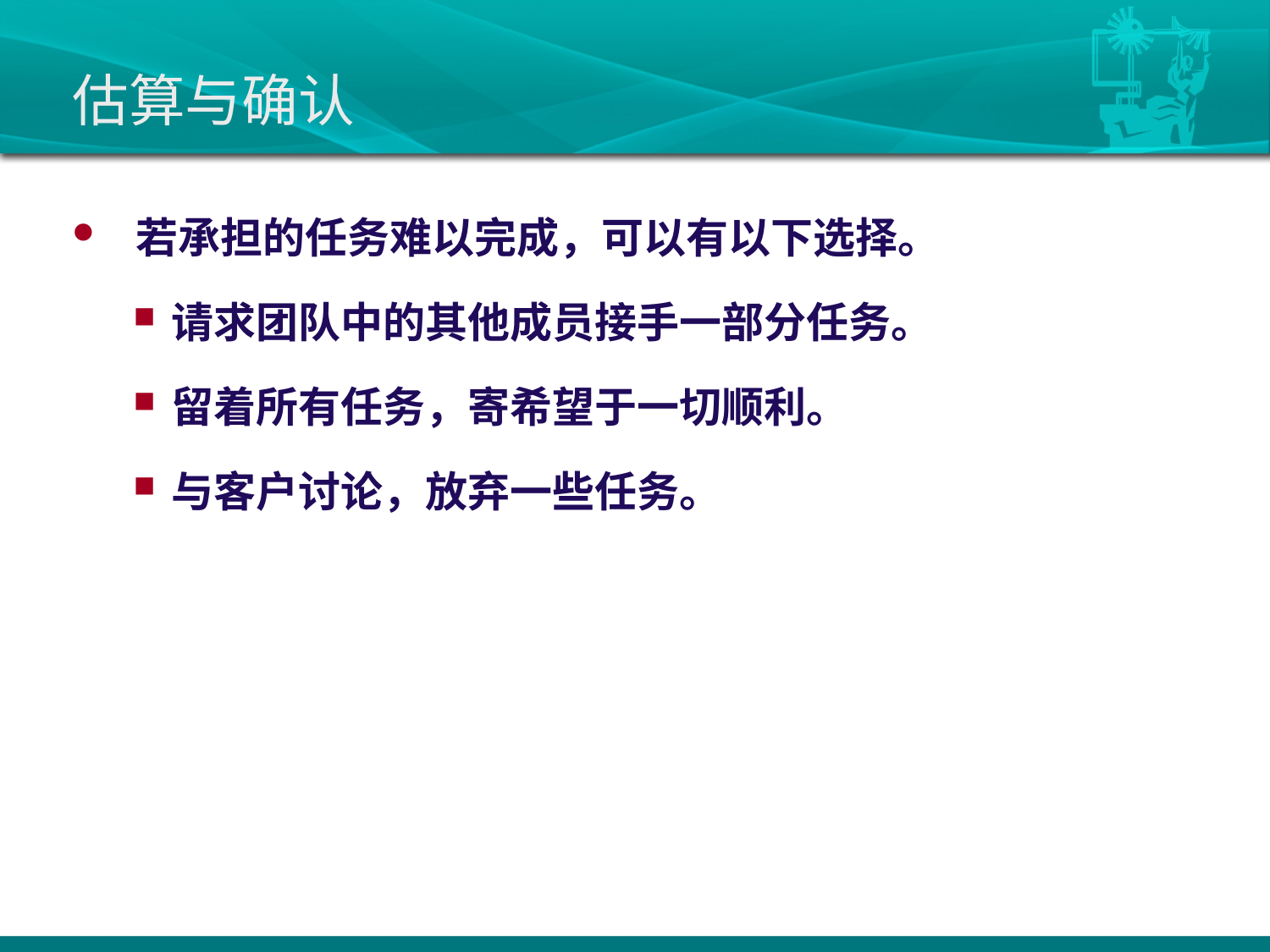

# 估算与确认
若承担的任务难以完成，可以有以下选择。
请求团队中的其他成员接手一部分任务。
留着所有任务，寄希望于一切顺利。
与客户讨论，放弃一些任务。